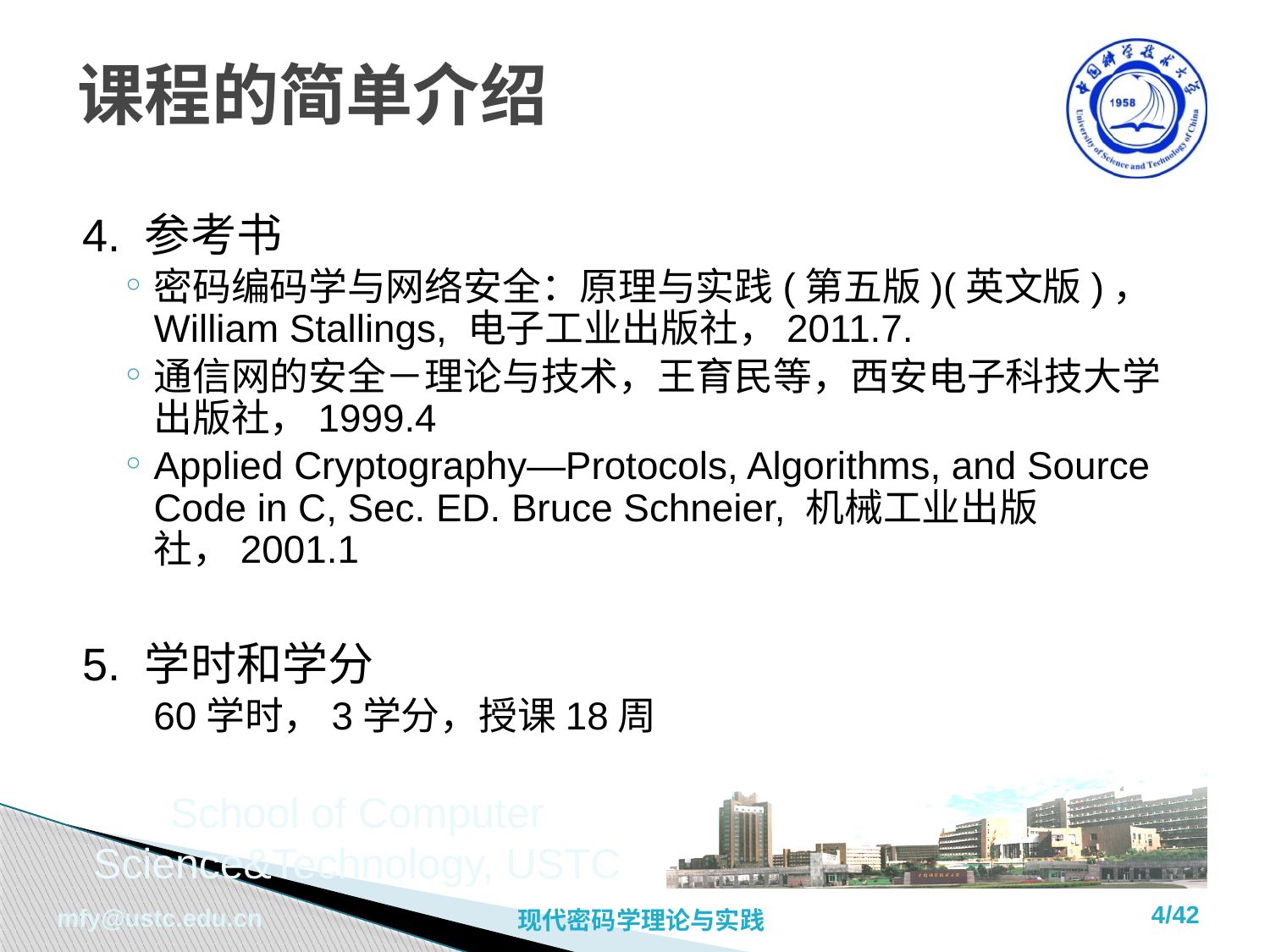

# 课程的简单介绍
4. 参考书
密码编码学与网络安全：原理与实践(第五版)(英文版)，William Stallings, 电子工业出版社，2011.7.
通信网的安全－理论与技术，王育民等，西安电子科技大学出版社，1999.4
Applied Cryptography—Protocols, Algorithms, and Source Code in C, Sec. ED. Bruce Schneier, 机械工业出版社，2001.1

5. 学时和学分
     60学时，3学分，授课18周